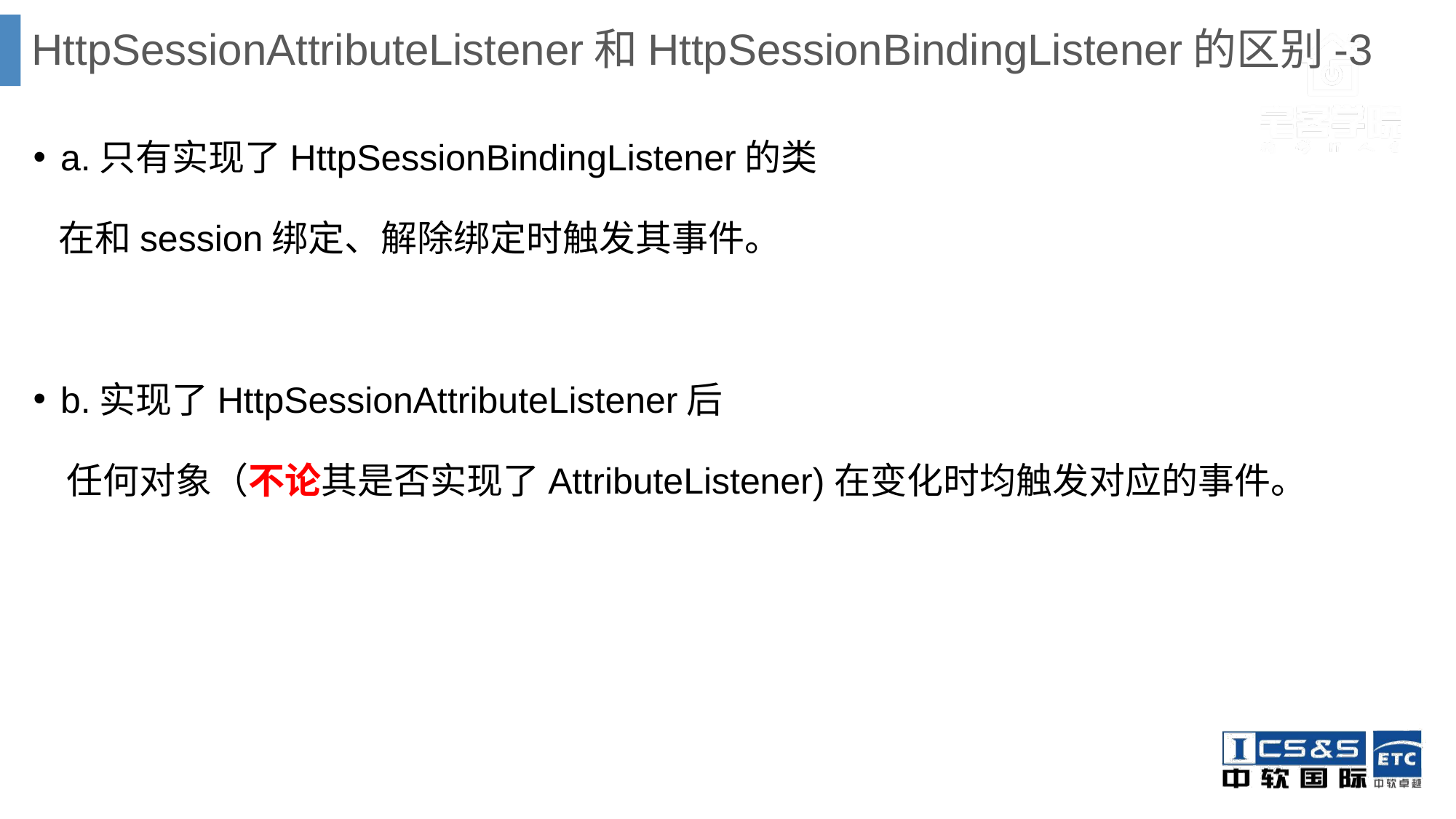

# HttpSessionAttributeListener和HttpSessionBindingListener的区别-3
a.只有实现了HttpSessionBindingListener的类
  在和session绑定、解除绑定时触发其事件。

b.实现了HttpSessionAttributeListener后
   任何对象（不论其是否实现了AttributeListener)在变化时均触发对应的事件。